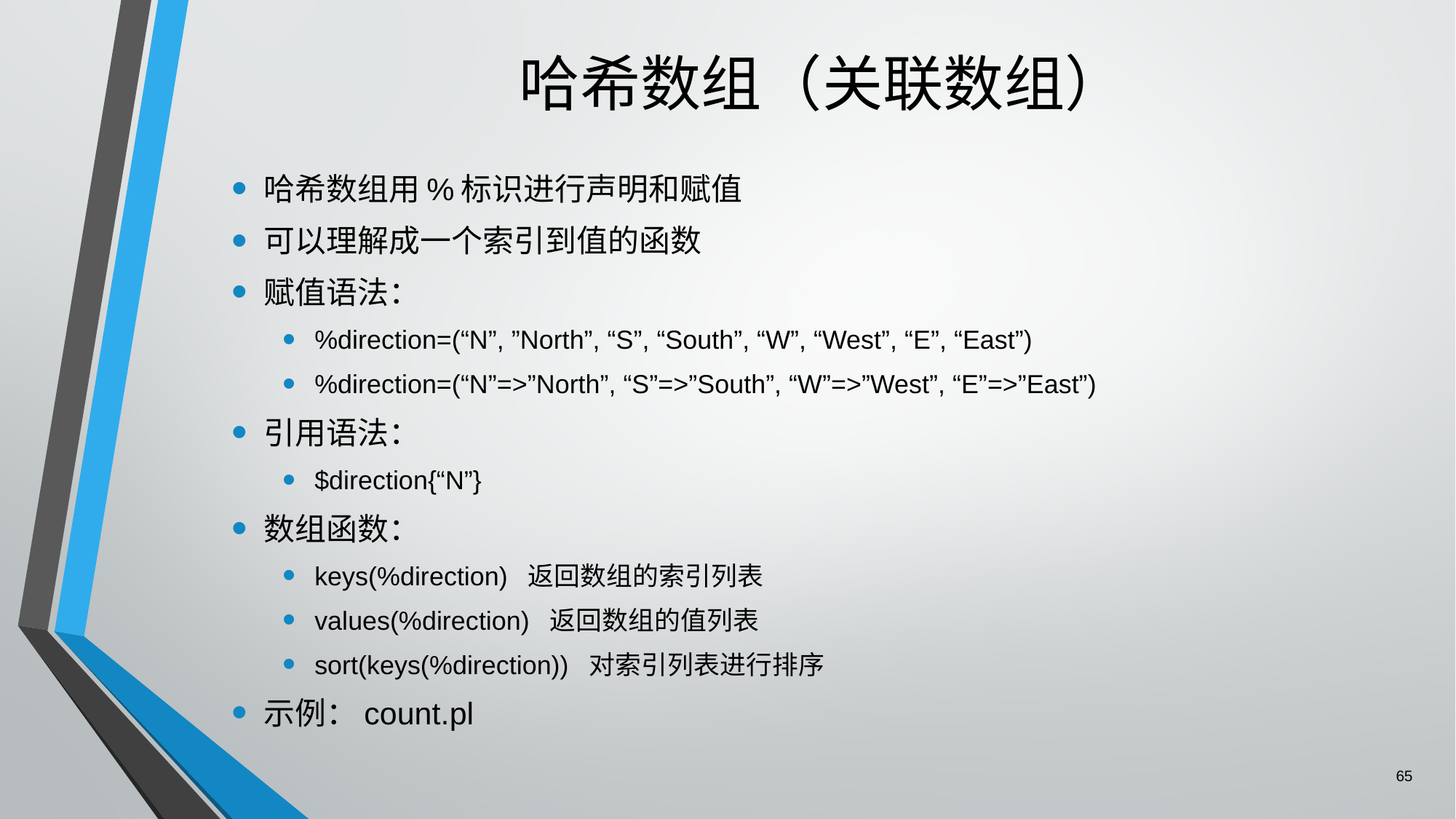

# 哈希数组（关联数组）
哈希数组用%标识进行声明和赋值
可以理解成一个索引到值的函数
赋值语法：
%direction=(“N”, ”North”, “S”, “South”, “W”, “West”, “E”, “East”)
%direction=(“N”=>”North”, “S”=>”South”, “W”=>”West”, “E”=>”East”)
引用语法：
$direction{“N”}
数组函数：
keys(%direction)  返回数组的索引列表
values(%direction)  返回数组的值列表
sort(keys(%direction))  对索引列表进行排序
示例：count.pl

65